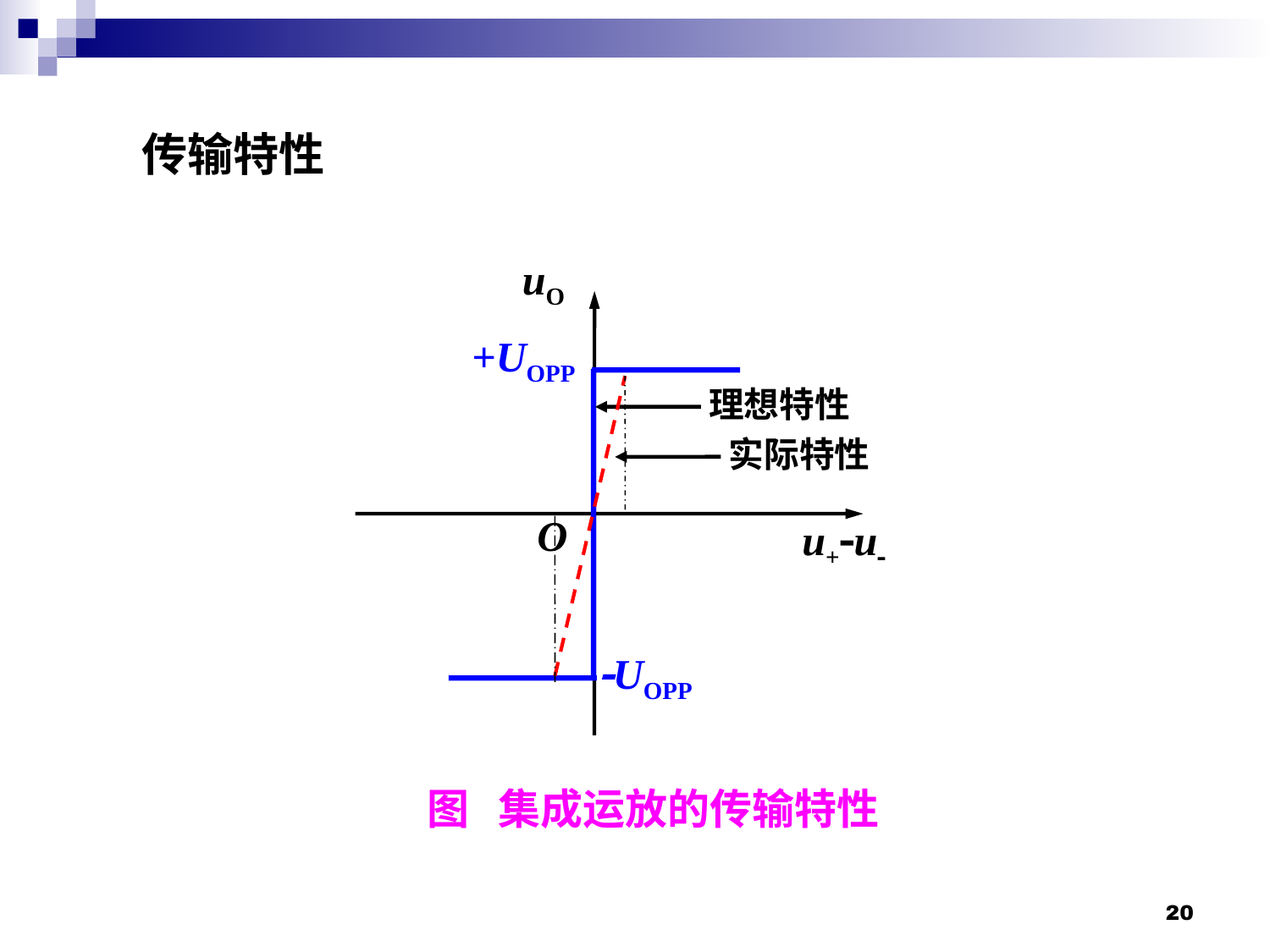

传输特性
uO
O
u+−u−

+UOPP

理想特性

实际特性

−UOPP

图   集成运放的传输特性
20